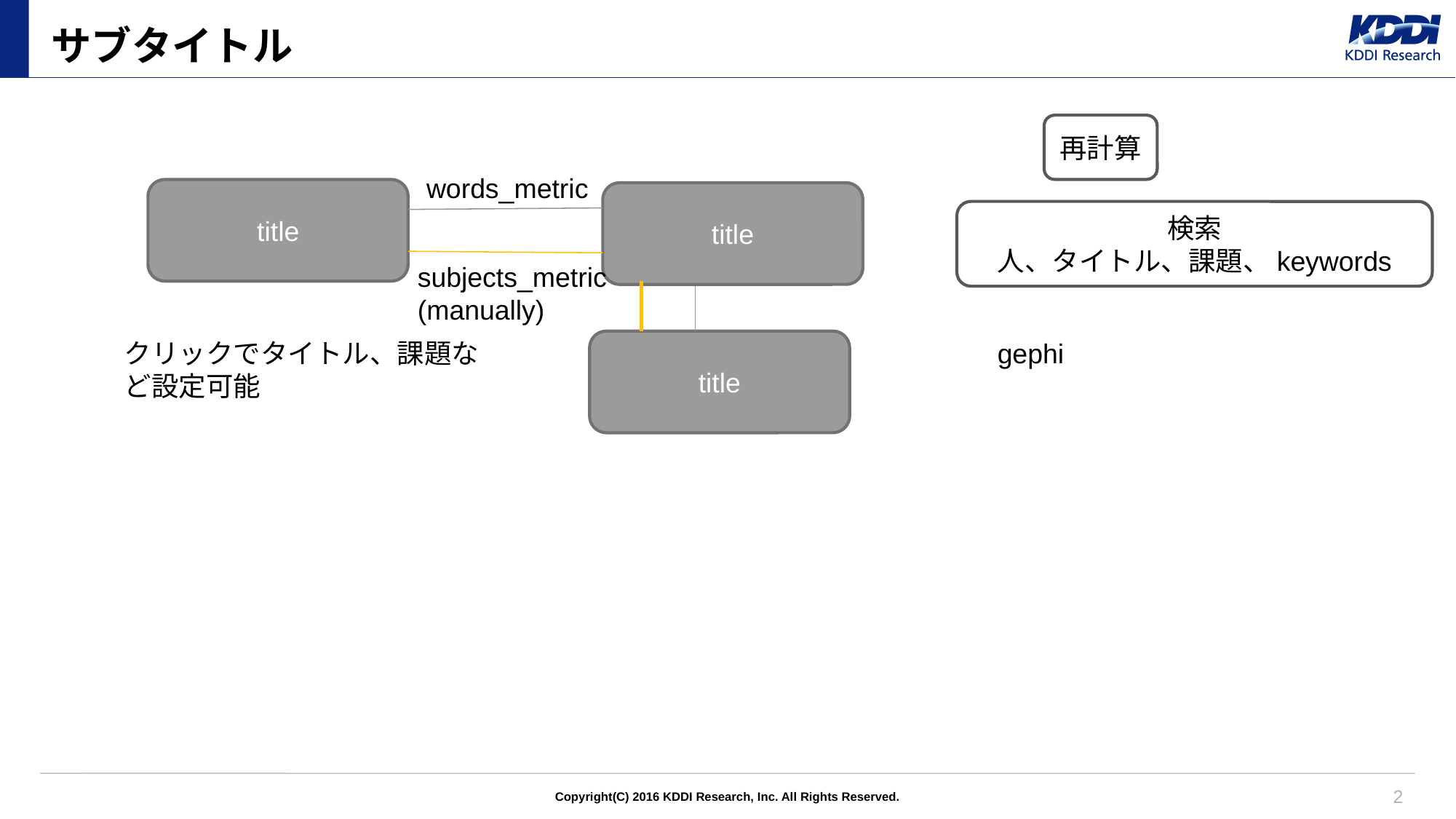

# サブタイトル
再計算
words_metric
title
title
検索
人、タイトル、課題、keywords
subjects_metric
(manually)
クリックでタイトル、課題など設定可能
title
gephi
2